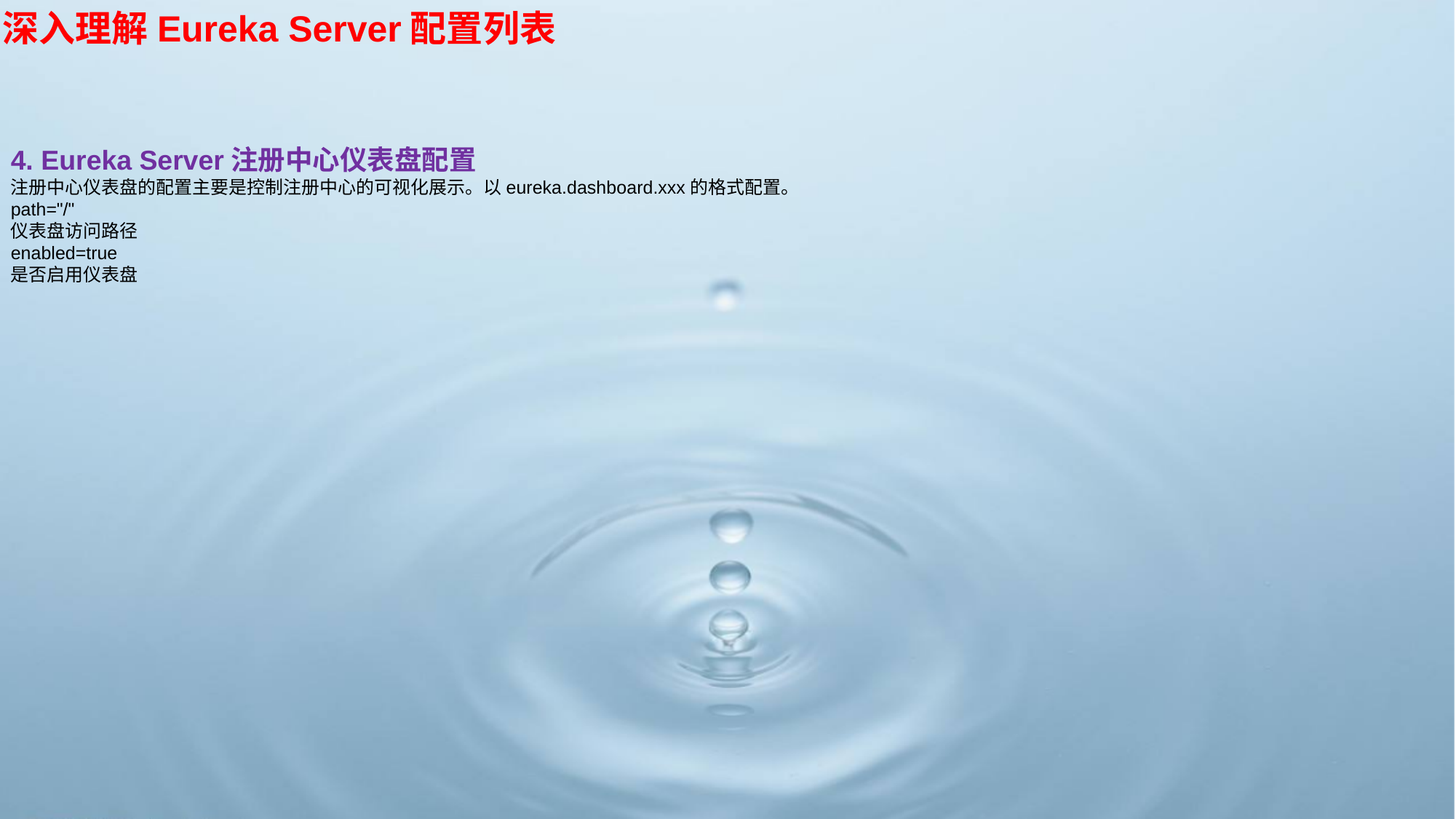

深入理解Eureka Server配置列表

4. Eureka Server注册中心仪表盘配置
注册中心仪表盘的配置主要是控制注册中心的可视化展示。以eureka.dashboard.xxx的格式配置。
path="/"
仪表盘访问路径
enabled=true
是否启用仪表盘